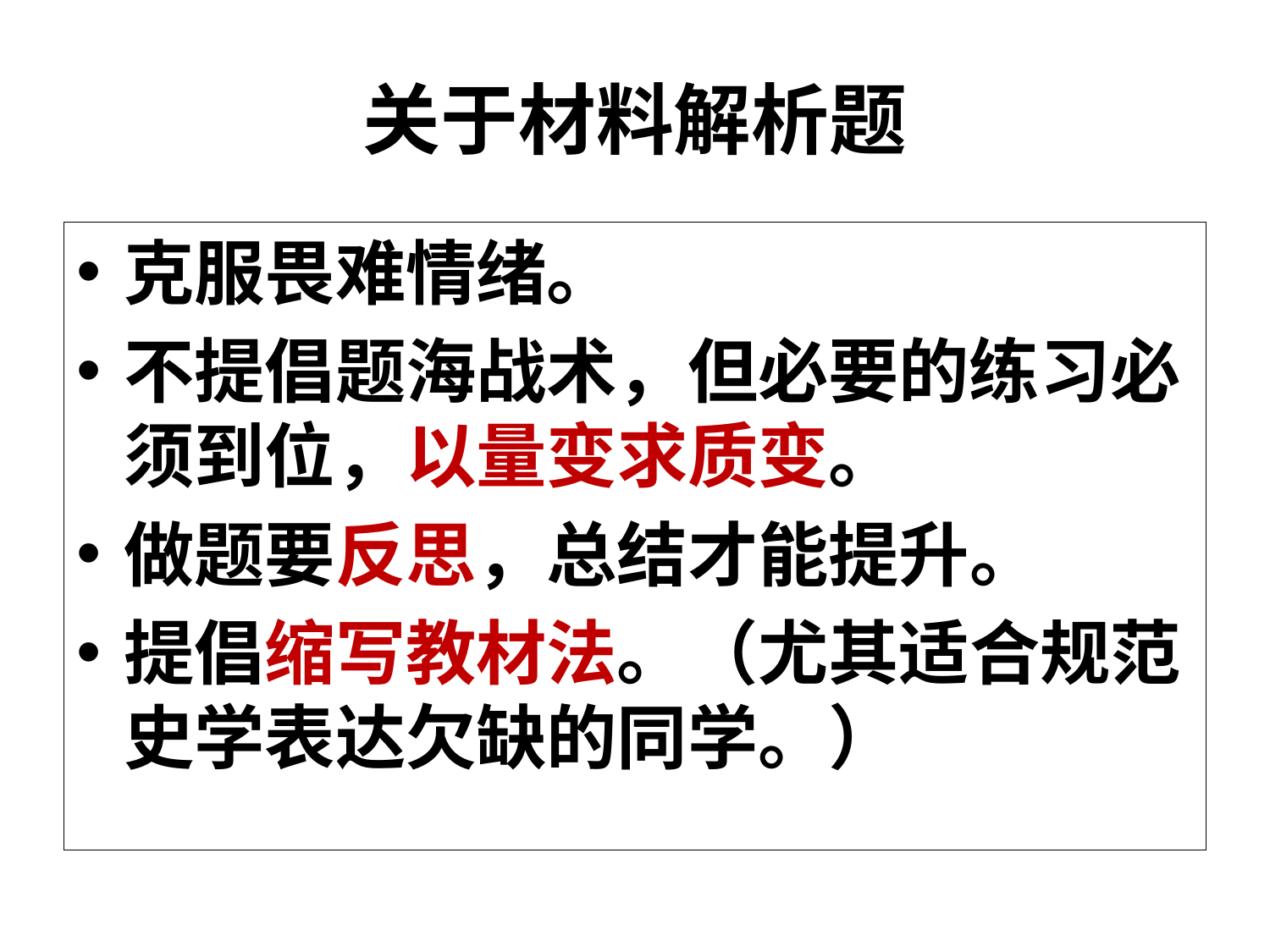

# 关于材料解析题
克服畏难情绪。
不提倡题海战术，但必要的练习必须到位，以量变求质变。
做题要反思，总结才能提升。
提倡缩写教材法。（尤其适合规范史学表达欠缺的同学。）